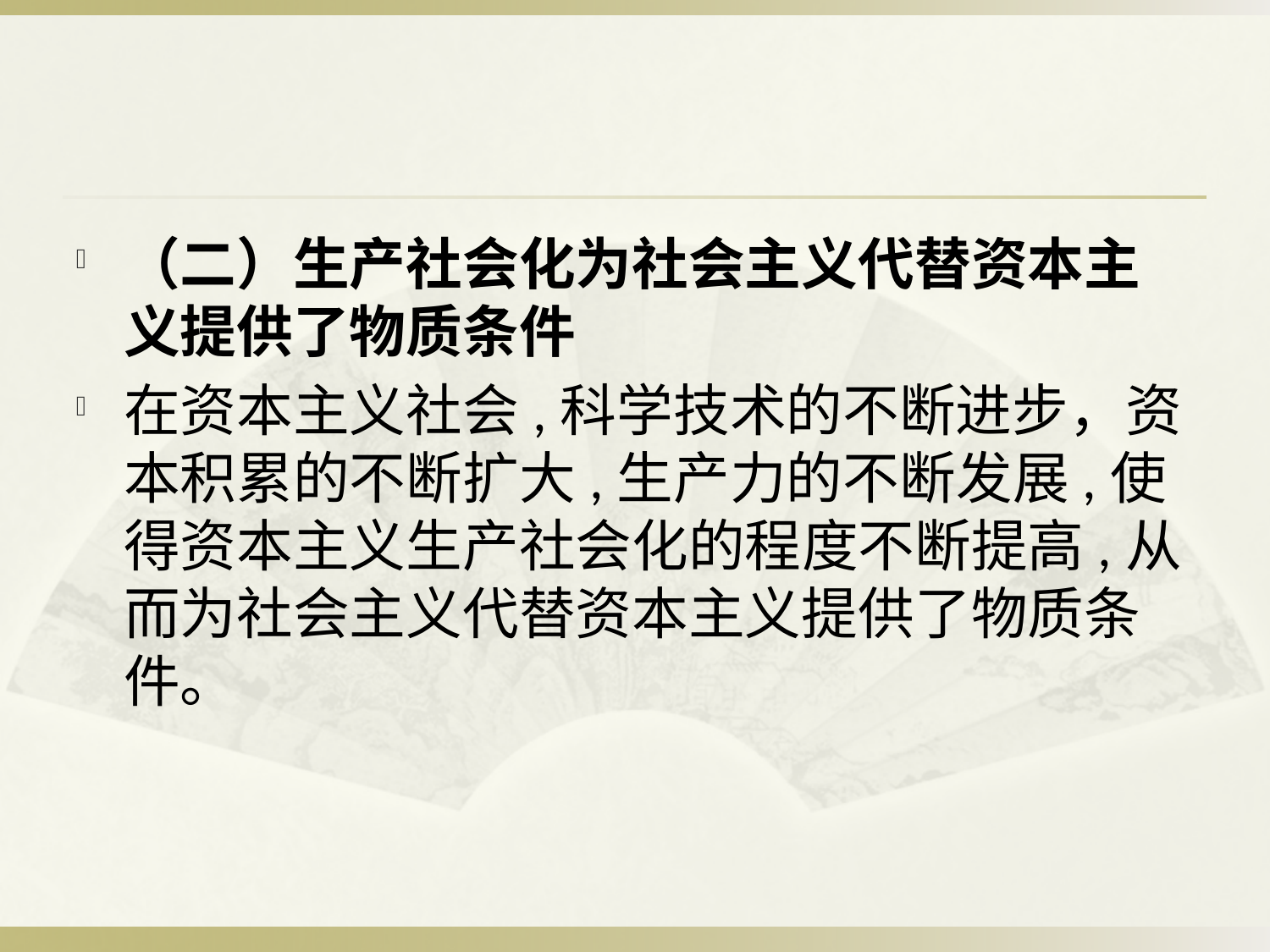

#
（二）生产社会化为社会主义代替资本主义提供了物质条件
在资本主义社会,科学技术的不断进步，资本积累的不断扩大,生产力的不断发展,使得资本主义生产社会化的程度不断提高,从而为社会主义代替资本主义提供了物质条件。